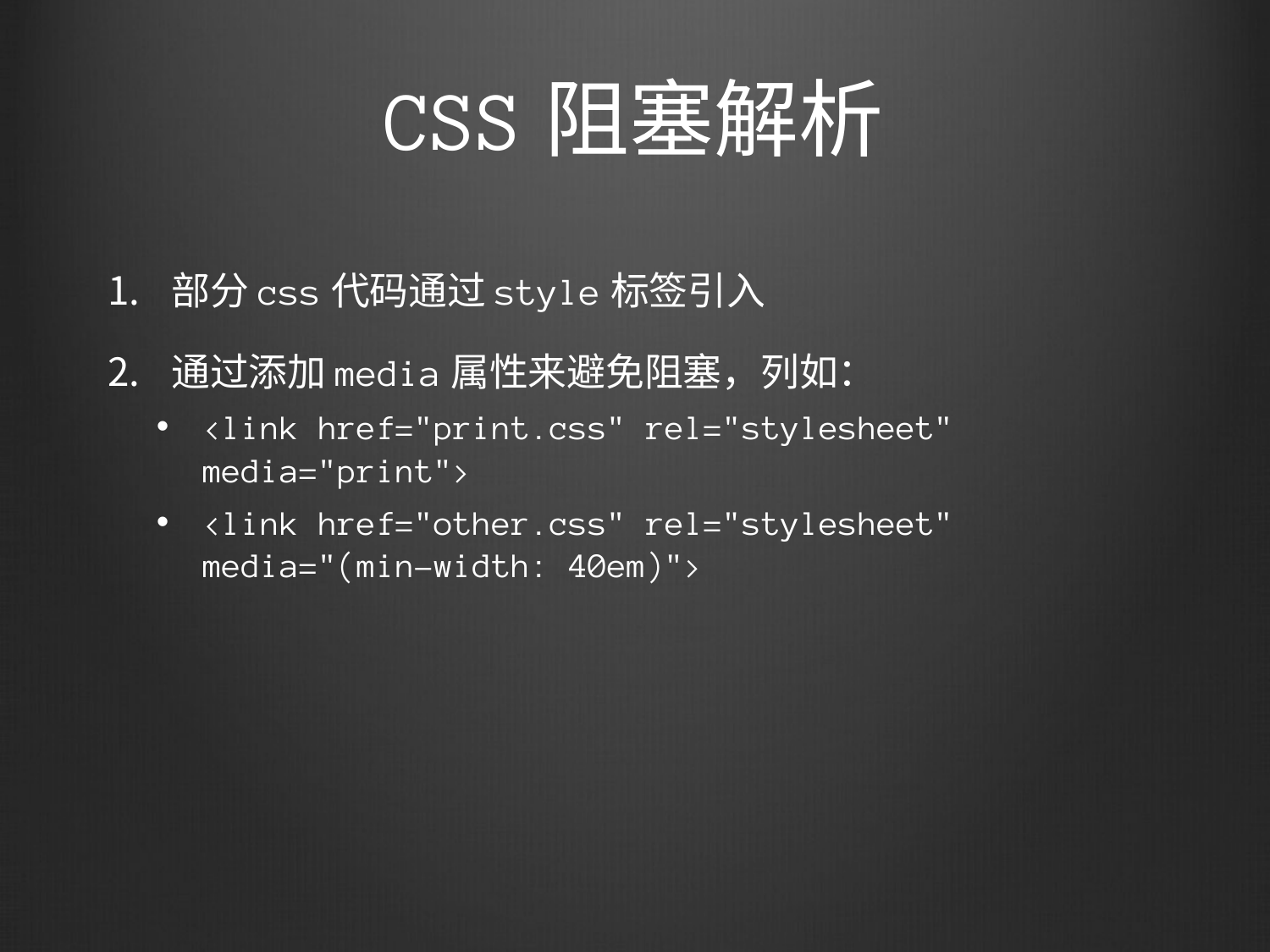

# CSS阻塞解析
部分css代码通过style标签引入
通过添加media属性来避免阻塞，列如：
<link href="print.css" rel="stylesheet" media="print">
<link href="other.css" rel="stylesheet" media="(min-width: 40em)">